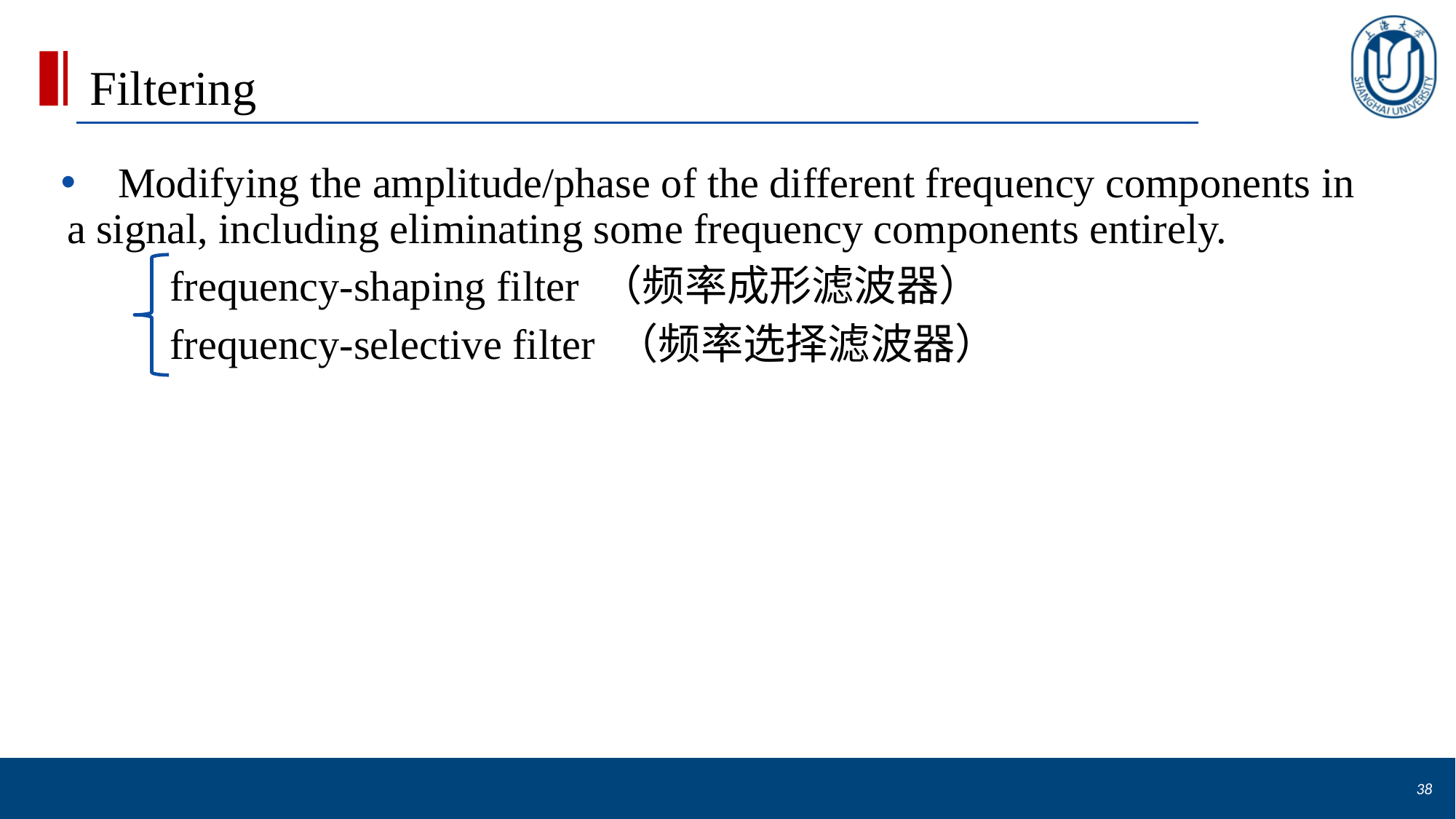

# Filtering
    Modifying the amplitude/phase of the different frequency components in a signal, including eliminating some frequency components entirely.
	frequency-shaping filter （频率成形滤波器）
 	frequency-selective filter （频率选择滤波器）

38